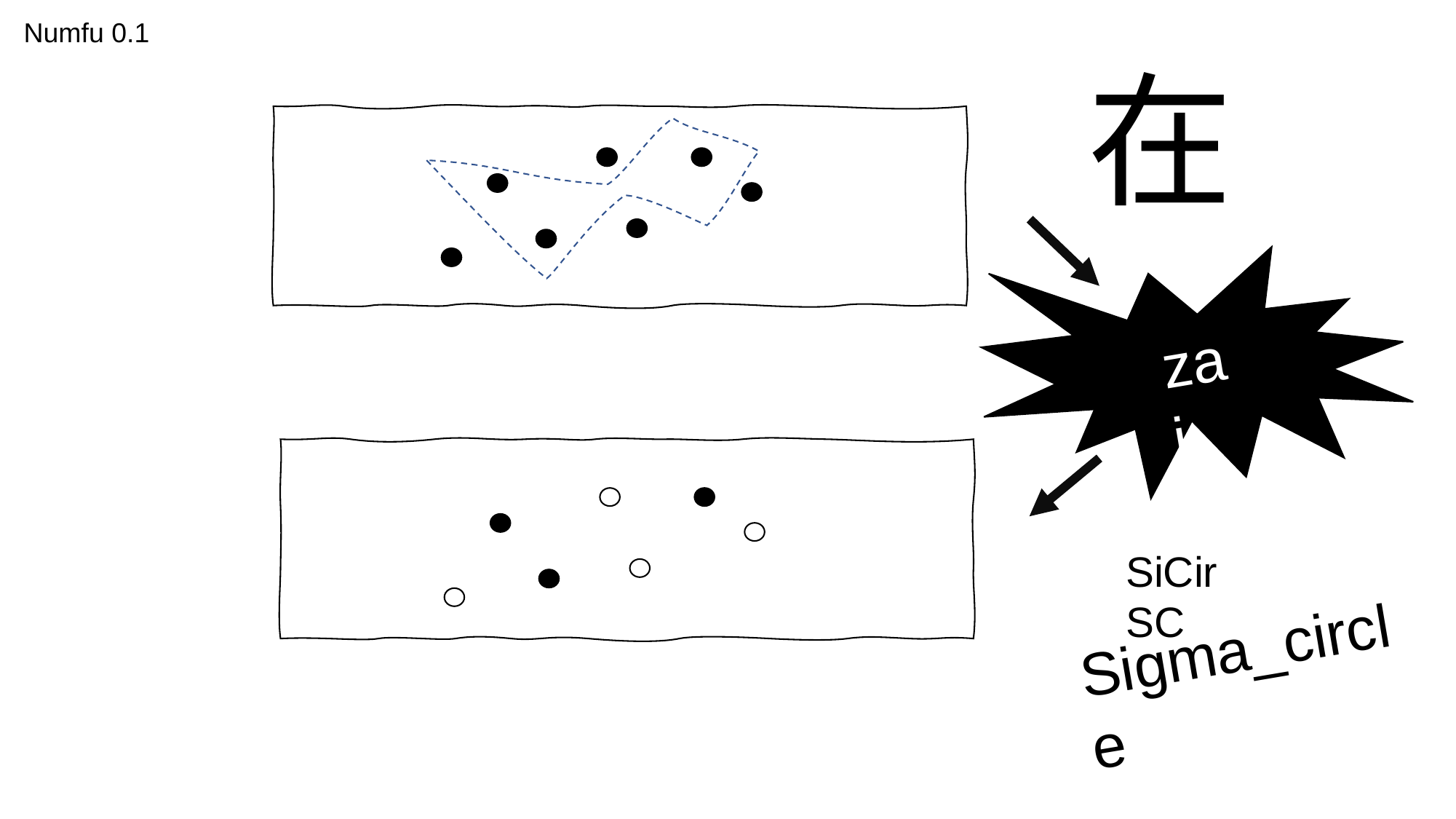

Numfu 0.1
在

zai

SiCir
SC
Sigma_circle